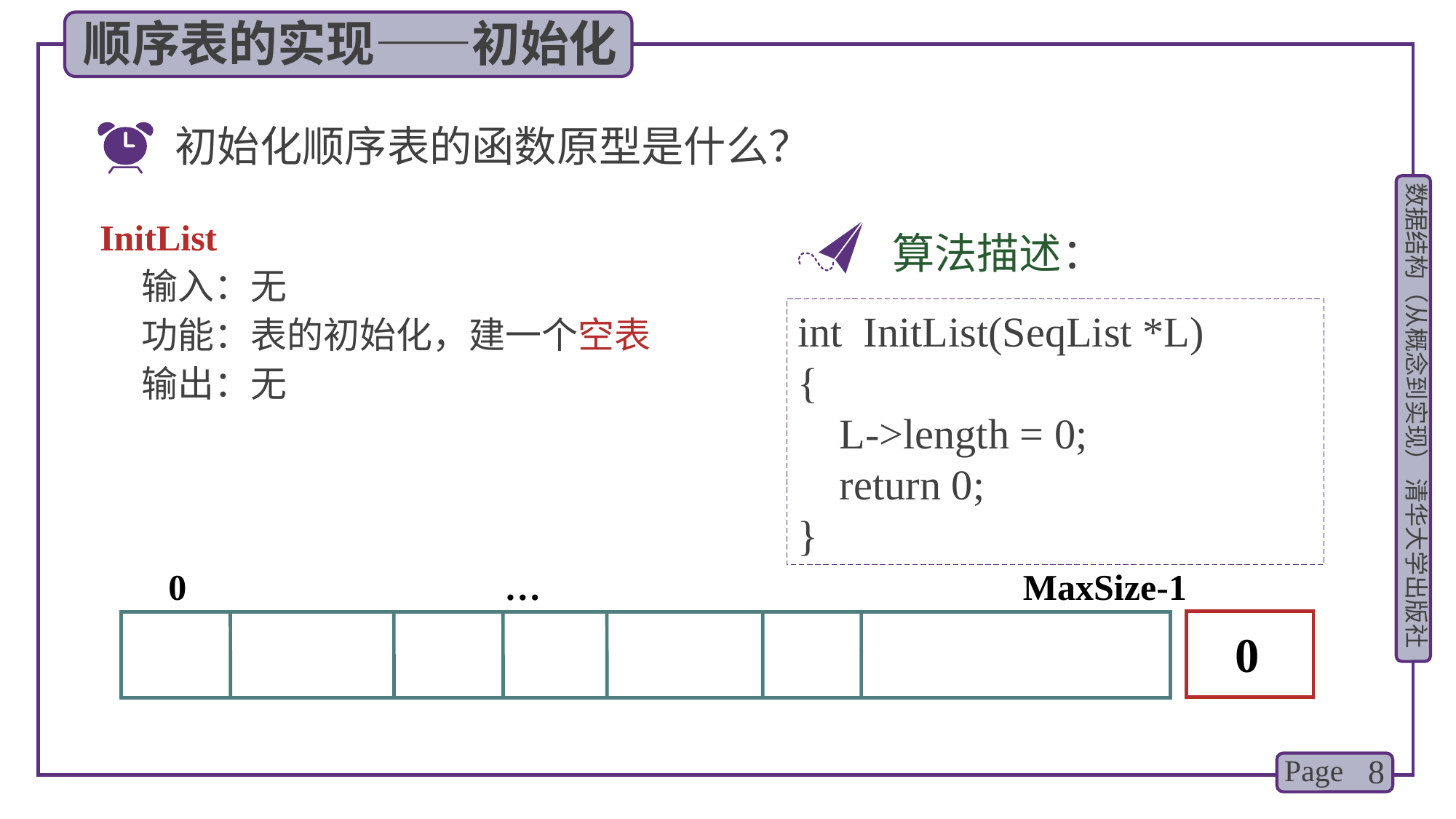

顺序表的实现——初始化

初始化顺序表的函数原型是什么？

InitList
    输入：无
    功能：表的初始化，建一个空表
    输出：无
算法描述：

int  InitList(SeqList *L)
{
    L->length = 0;
    return 0;
}
   0                                   …                                                     MaxSize-1
    0